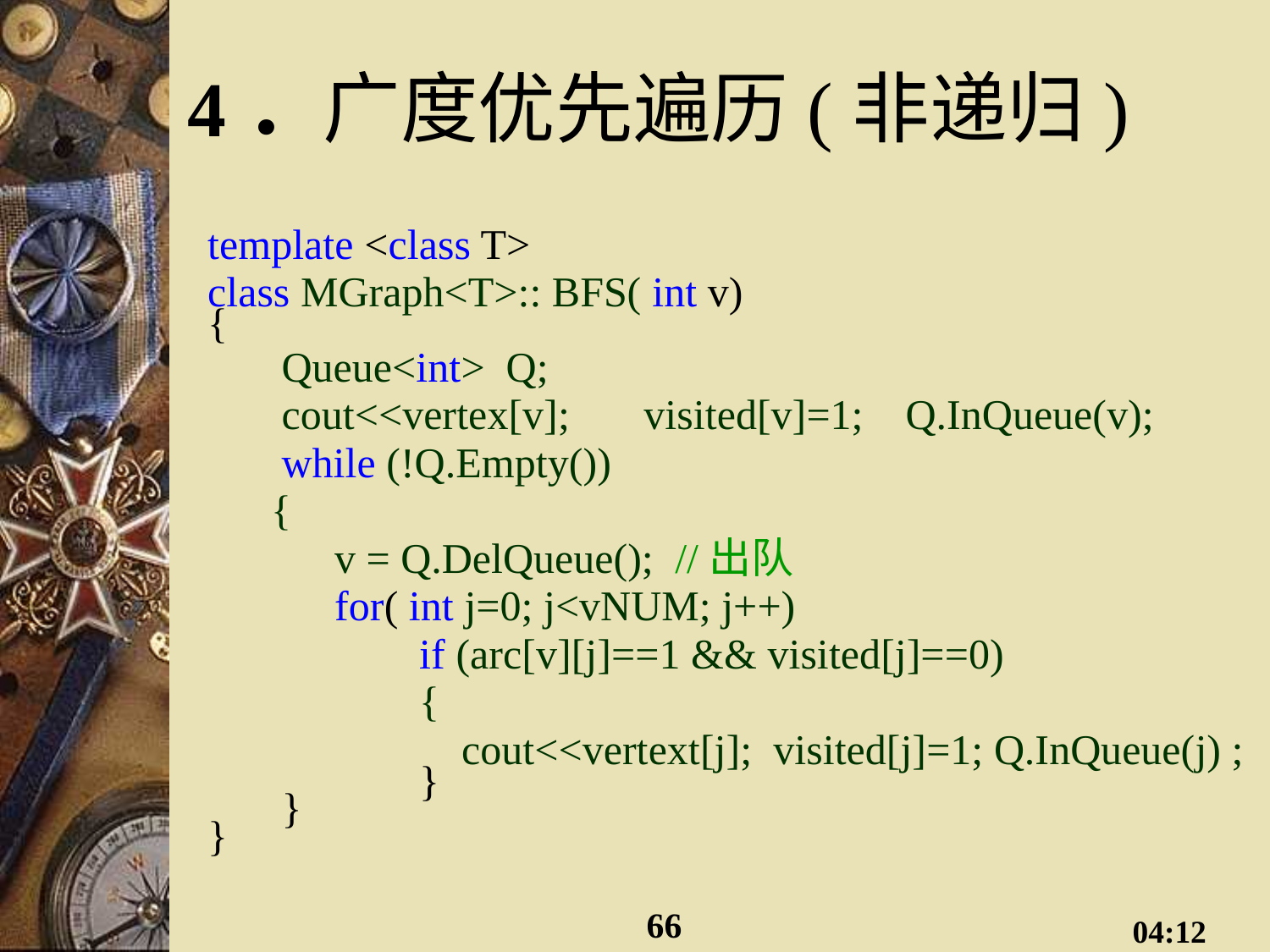

# 4．广度优先遍历(非递归)
template <class T>
class MGraph<T>:: BFS( int v)
{
       Queue<int>  Q;
       cout<<vertex[v];       visited[v]=1;    Q.InQueue(v);
       while (!Q.Empty())
      {
            v = Q.DelQueue();  //出队
            for( int j=0; j<vNUM; j++)
                    if (arc[v][j]==1 && visited[j]==0)
                    {
                        cout<<vertext[j];  visited[j]=1; Q.InQueue(j) ;
                    }
       }
}